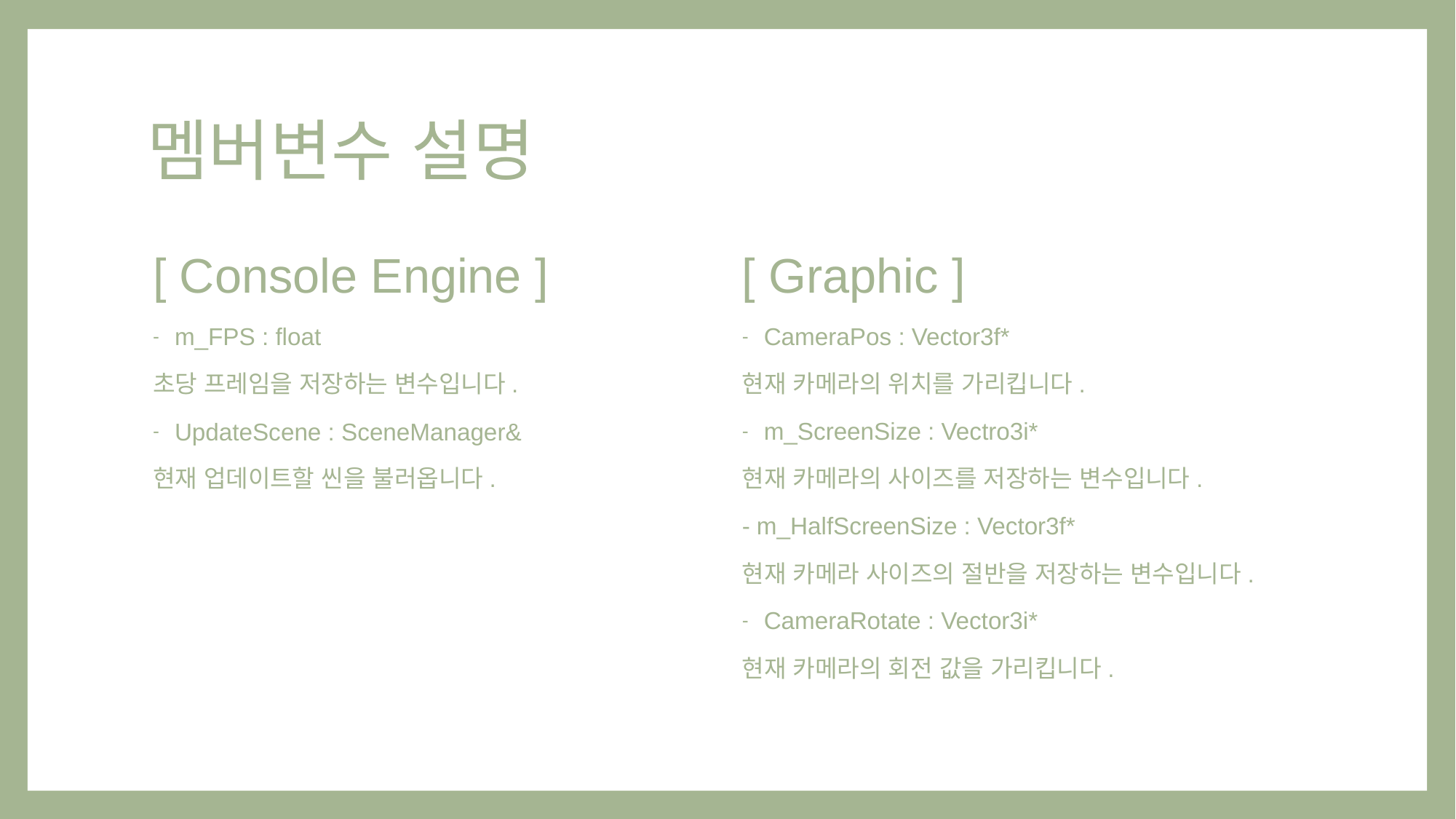

# 멤버변수 설명
[ Console Engine ]
m_FPS : float
초당 프레임을 저장하는 변수입니다.
UpdateScene : SceneManager&
현재 업데이트할 씬을 불러옵니다.
[ Graphic ]
CameraPos : Vector3f*
현재 카메라의 위치를 가리킵니다.
m_ScreenSize : Vectro3i*
현재 카메라의 사이즈를 저장하는 변수입니다.
- m_HalfScreenSize : Vector3f*
현재 카메라 사이즈의 절반을 저장하는 변수입니다.
CameraRotate : Vector3i*
현재 카메라의 회전 값을 가리킵니다.